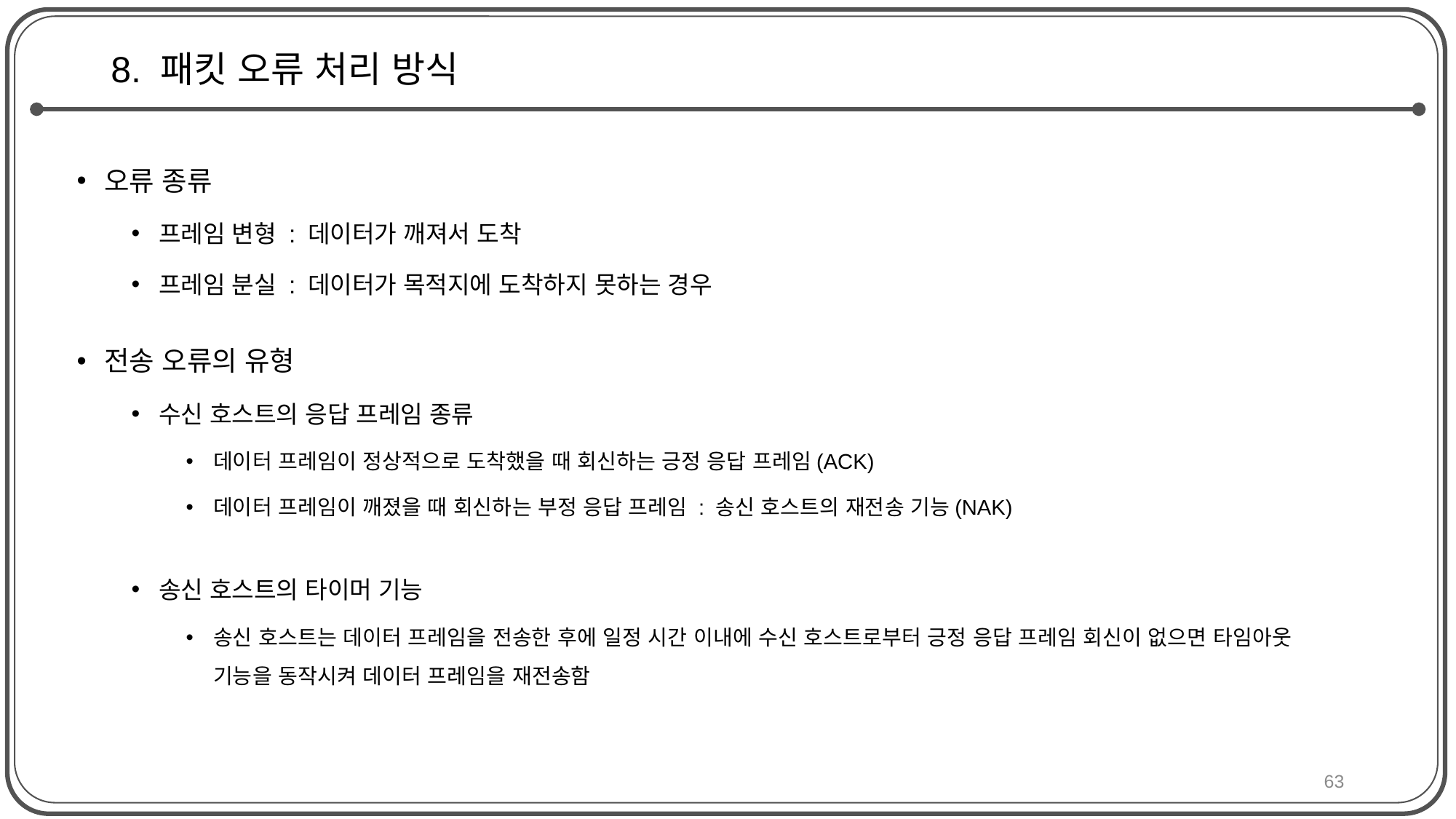

# 8. 패킷 오류 처리 방식
오류 종류
프레임 변형 : 데이터가 깨져서 도착
프레임 분실 : 데이터가 목적지에 도착하지 못하는 경우

전송 오류의 유형
수신 호스트의 응답 프레임 종류
데이터 프레임이 정상적으로 도착했을 때 회신하는 긍정 응답 프레임(ACK)
데이터 프레임이 깨졌을 때 회신하는 부정 응답 프레임 : 송신 호스트의 재전송 기능(NAK)

송신 호스트의 타이머 기능
송신 호스트는 데이터 프레임을 전송한 후에 일정 시간 이내에 수신 호스트로부터 긍정 응답 프레임 회신이 없으면 타임아웃 기능을 동작시켜 데이터 프레임을 재전송함

63